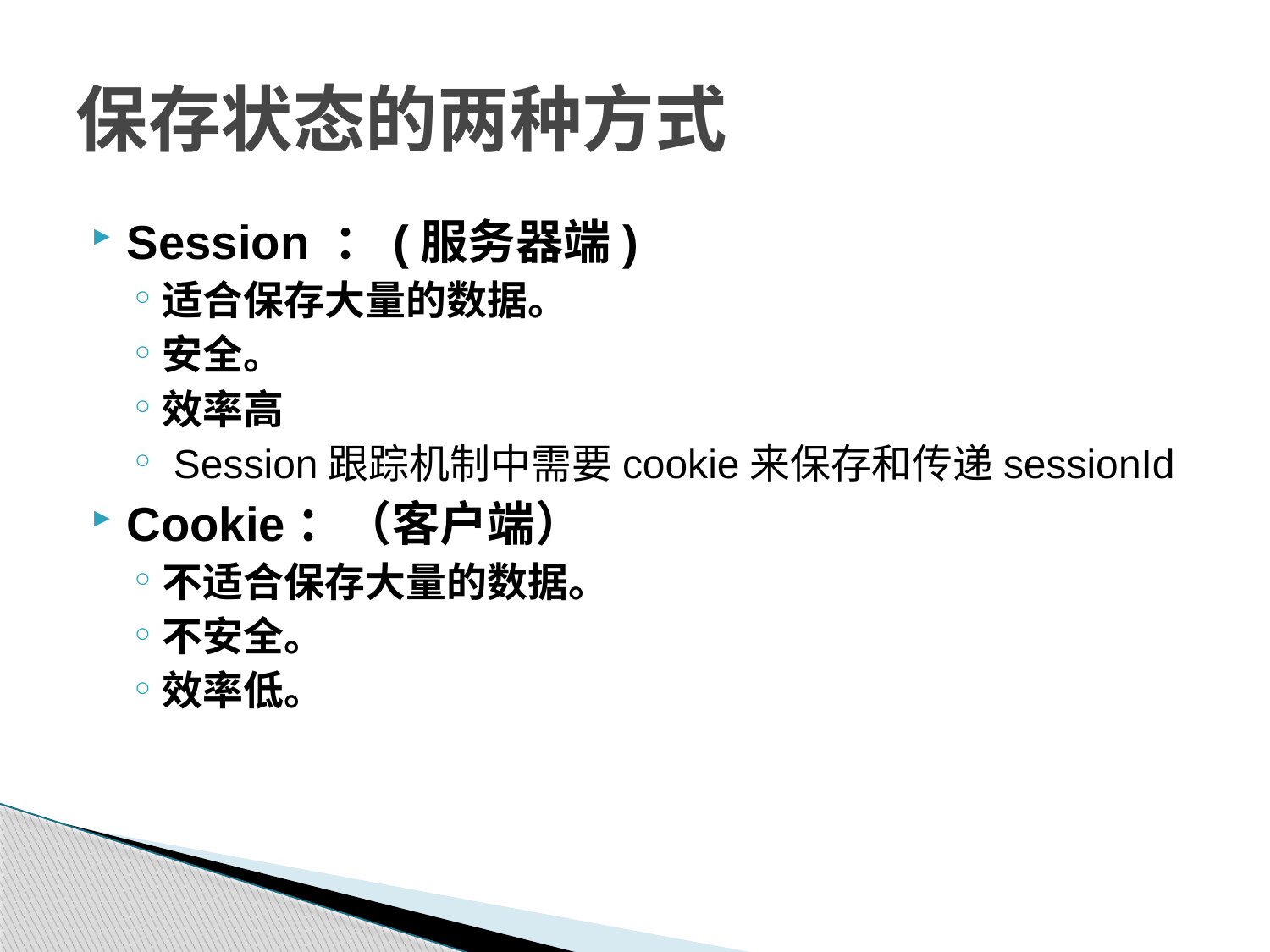

# 保存状态的两种方式
Session ：(服务器端)
适合保存大量的数据。
安全。
效率高
 Session跟踪机制中需要cookie来保存和传递sessionId
Cookie：（客户端）
不适合保存大量的数据。
不安全。
效率低。